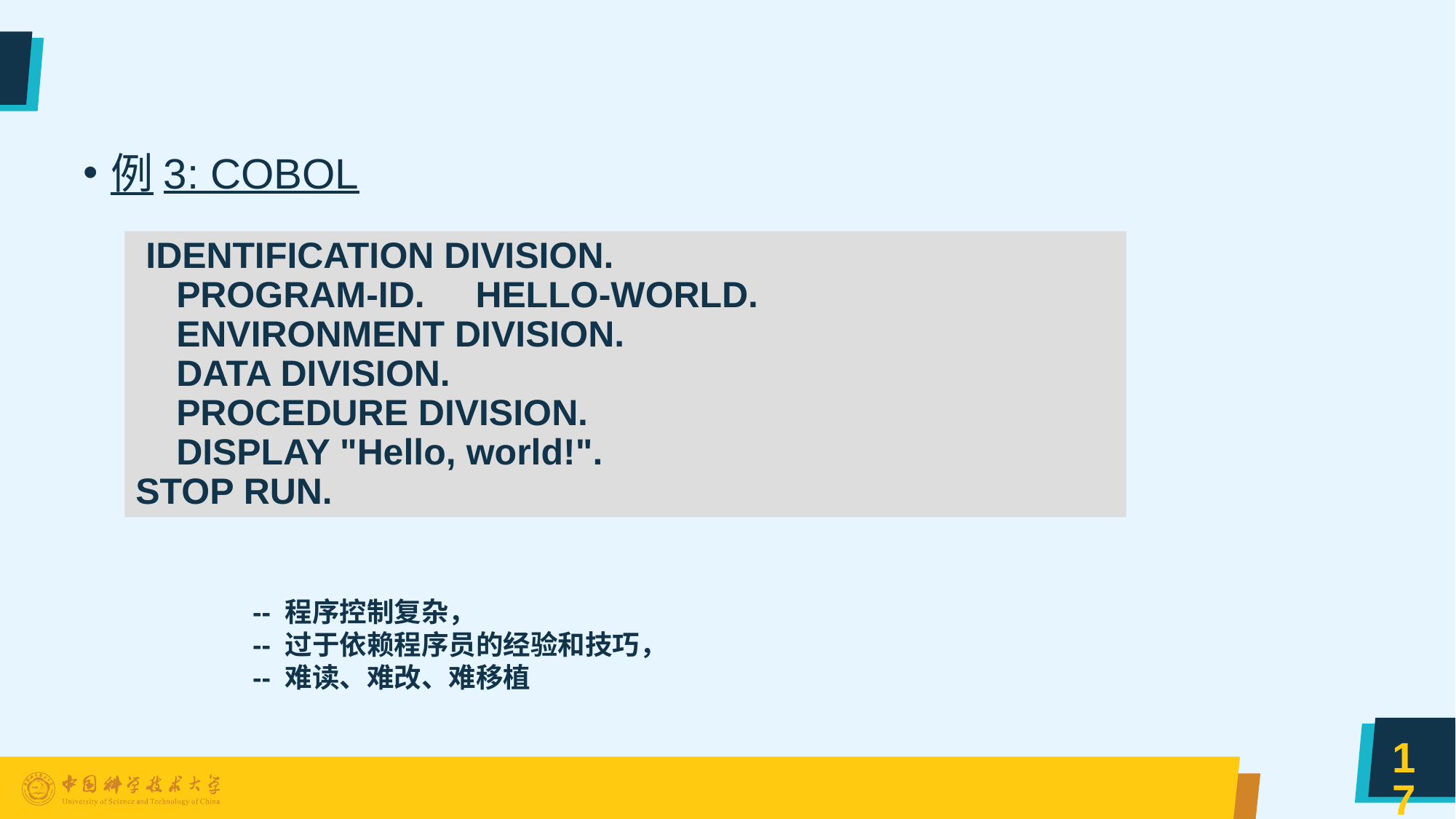

#
例3: COBOL

 IDENTIFICATION DIVISION.
    PROGRAM-ID.     HELLO-WORLD.
    ENVIRONMENT DIVISION.
    DATA DIVISION.
    PROCEDURE DIVISION.
    DISPLAY "Hello, world!".
STOP RUN.
-- 程序控制复杂，
-- 过于依赖程序员的经验和技巧，
-- 难读、难改、难移植
17